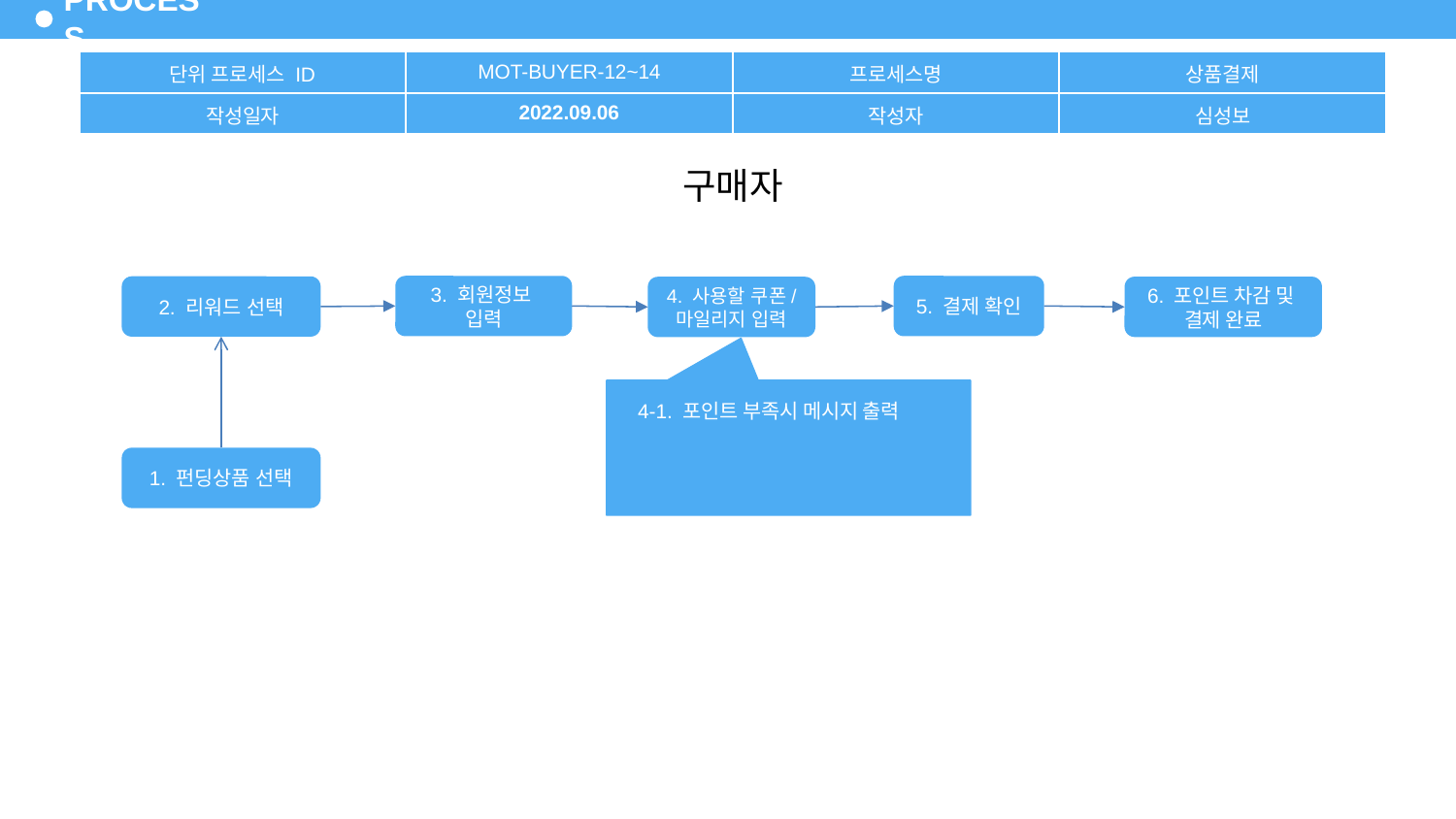

PROCESS
| 단위 프로세스 ID | MOT-BUYER-12~14 | 프로세스명 | 상품결제 |
| --- | --- | --- | --- |
| 작성일자 | 2022.09.06 | 작성자 | 심성보 |
구매자
3. 회원정보
입력
5. 결제 확인
2. 리워드 선택
6. 포인트 차감 및
결제 완료
4. 사용할 쿠폰/ 마일리지 입력

4-1. 포인트 부족시 메시지 출력

1. 펀딩상품 선택